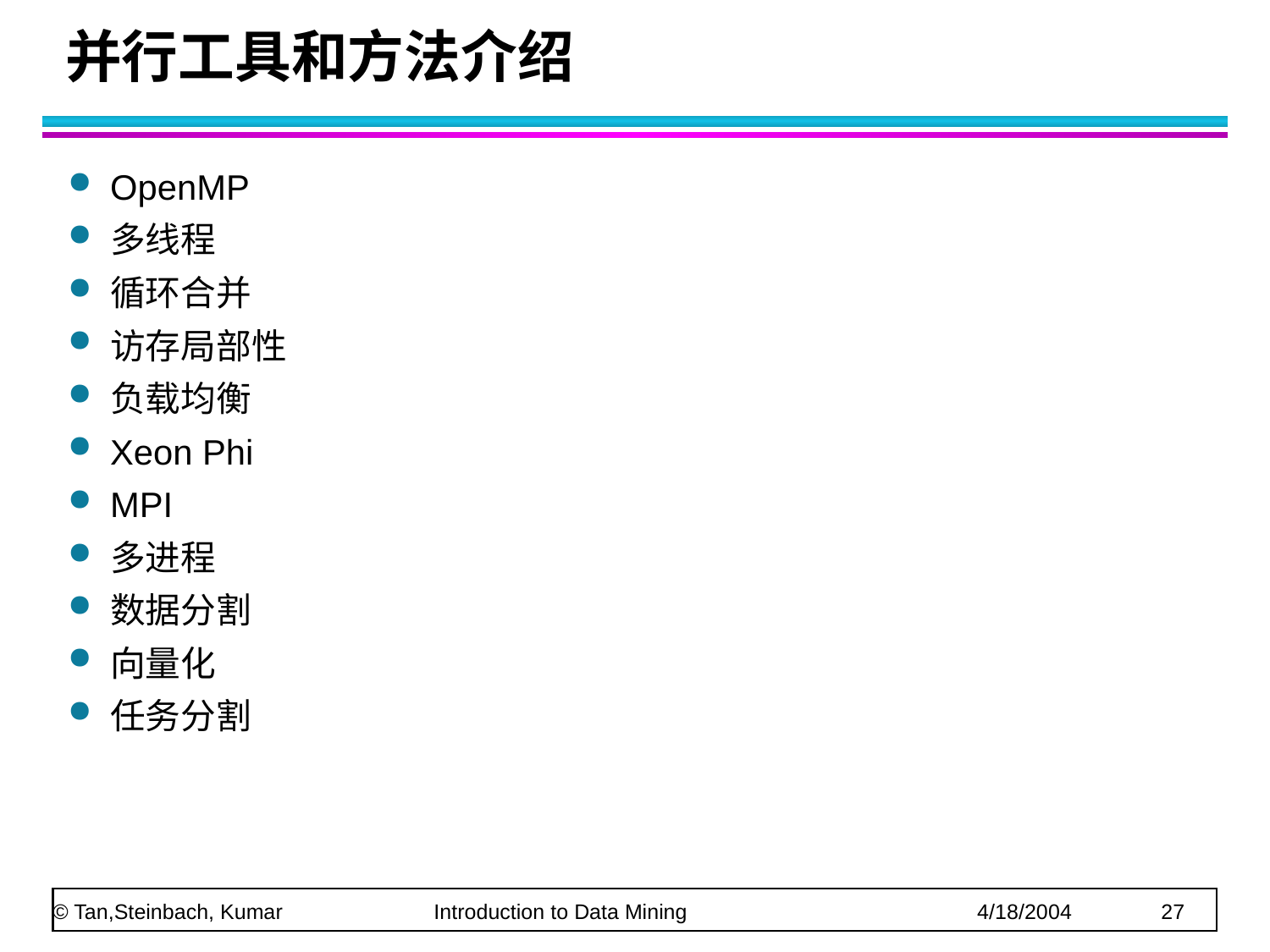

# 并行工具和方法介绍
OpenMP
多线程
循环合并
访存局部性
负载均衡
Xeon Phi
MPI
多进程
数据分割
向量化
任务分割